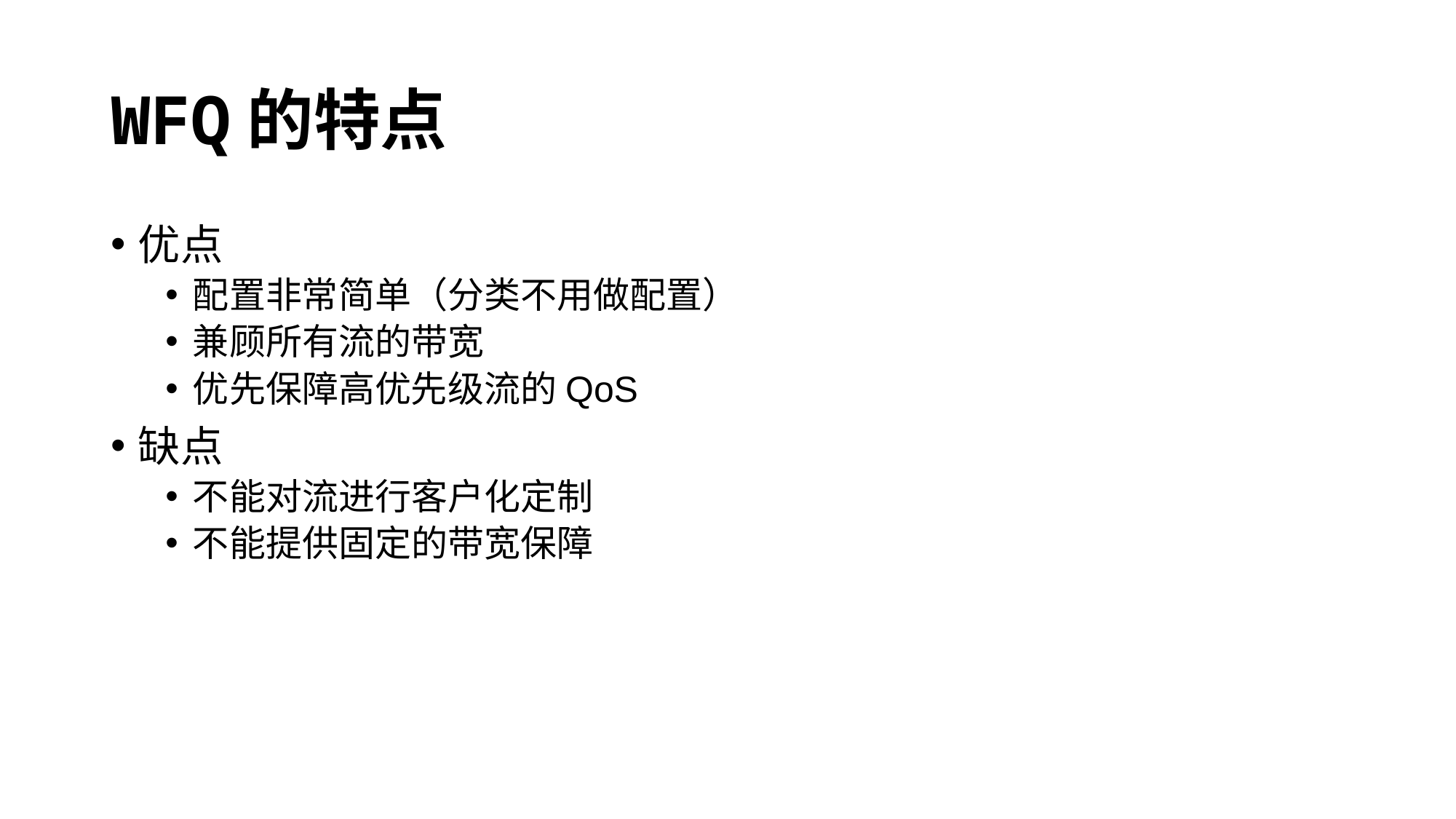

# WFQ的特点
优点
配置非常简单（分类不用做配置）
兼顾所有流的带宽
优先保障高优先级流的QoS
缺点
不能对流进行客户化定制
不能提供固定的带宽保障